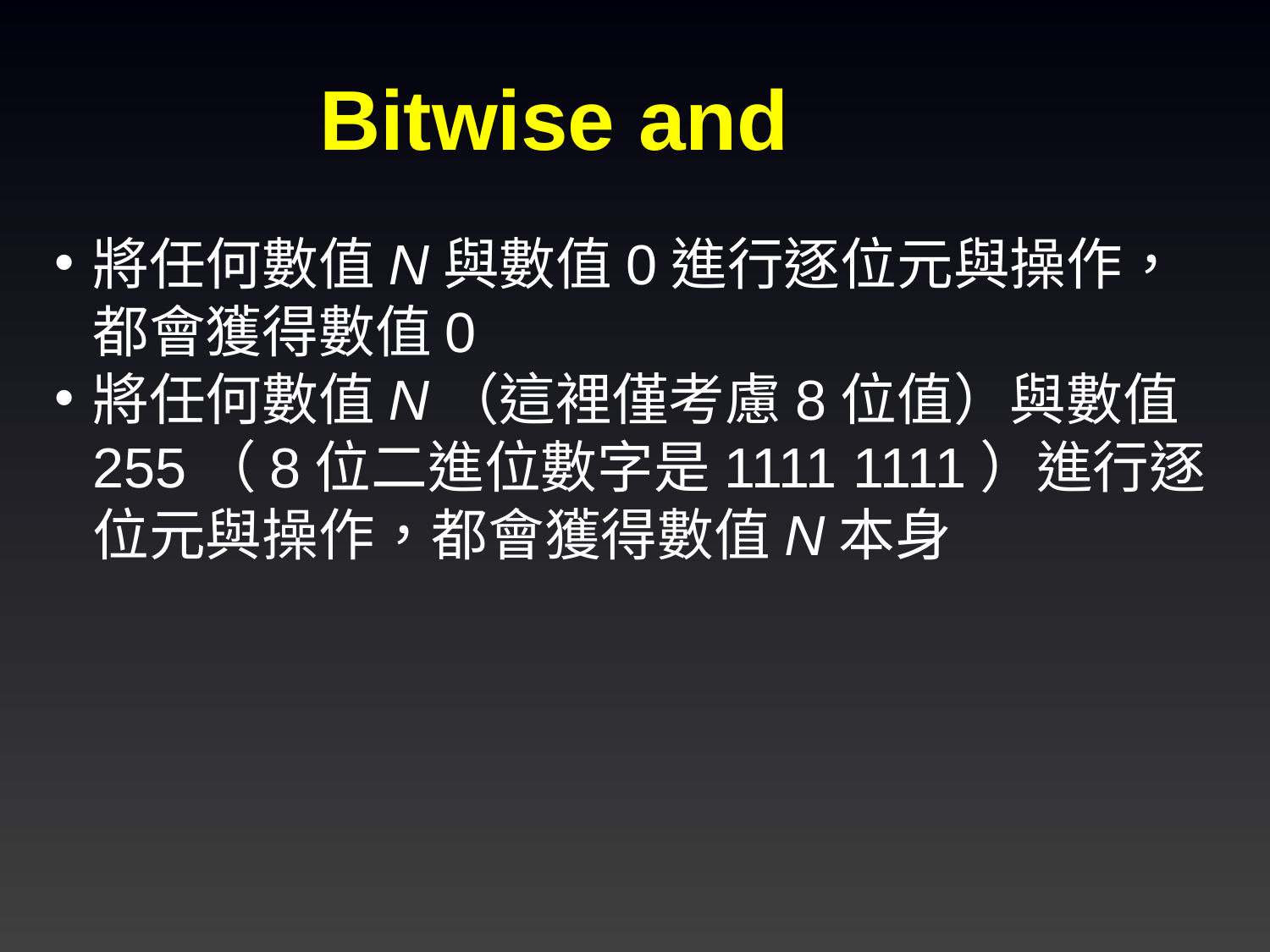

Bitwise and
將任何數值N與數值0進行逐位元與操作，都會獲得數值0
將任何數值N（這裡僅考慮8位值）與數值255（8位二進位數字是1111 1111）進行逐位元與操作，都會獲得數值N本身